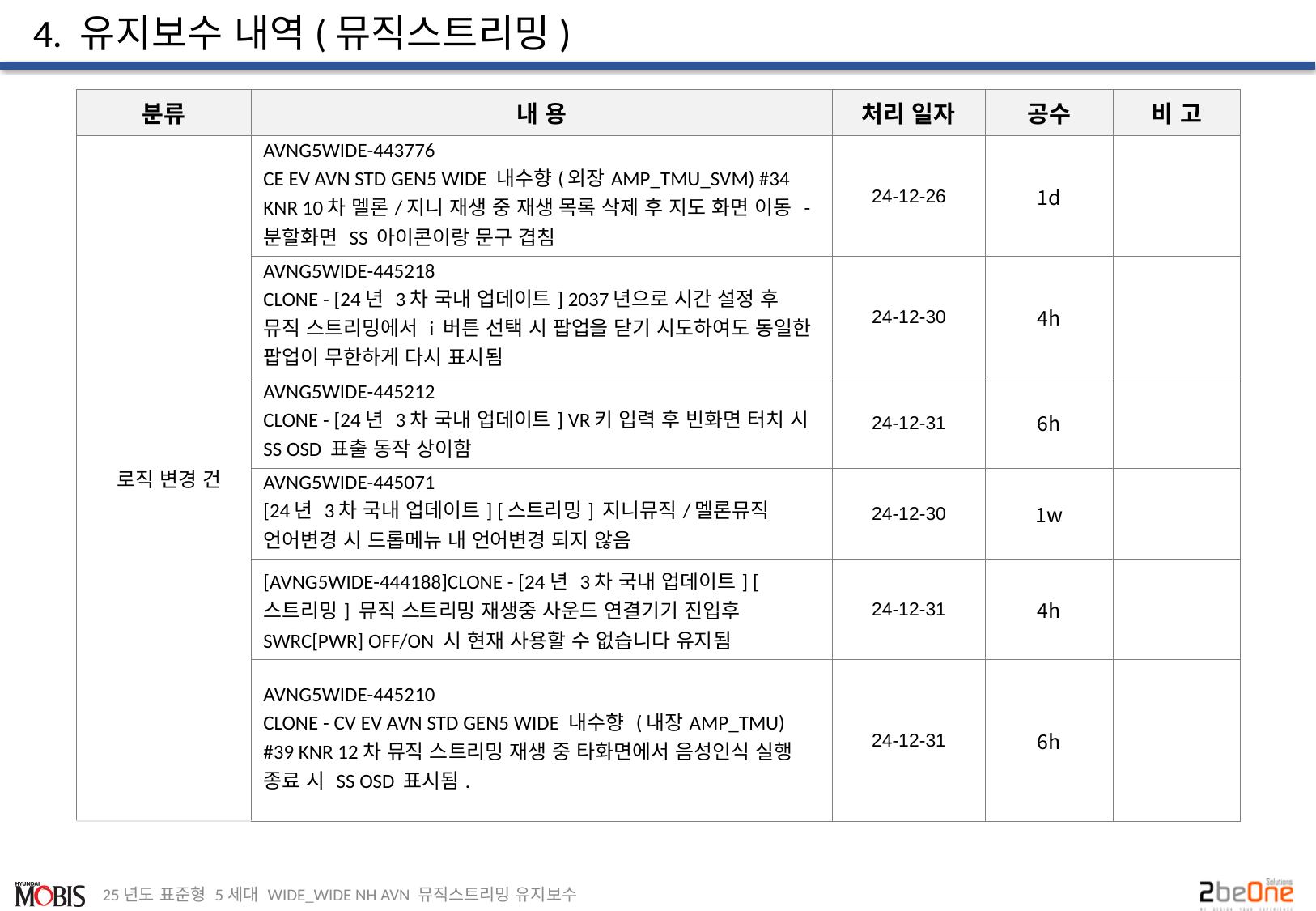

# 4. 유지보수 내역(뮤직스트리밍)
| 분류 | 내 용 | 처리 일자 | 공수 | 비 고 |
| --- | --- | --- | --- | --- |
| 로직 변경 건 | AVNG5WIDE-443776 CE EV AVN STD GEN5 WIDE 내수향(외장AMP\_TMU\_SVM) #34 KNR 10차 멜론/지니 재생 중 재생 목록 삭제 후 지도 화면 이동 - 분할화면 SS 아이콘이랑 문구 겹침 | 24-12-26 | 1d |  |
|  | AVNG5WIDE-445218 CLONE - [24년 3차 국내 업데이트] 2037년으로 시간 설정 후 뮤직 스트리밍에서 i 버튼 선택 시 팝업을 닫기 시도하여도 동일한 팝업이 무한하게 다시 표시됨 | 24-12-30 | 4h |  |
|  | AVNG5WIDE-445212 CLONE - [24년 3차 국내 업데이트] VR키 입력 후 빈화면 터치 시 SS OSD 표출 동작 상이함 | 24-12-31 | 6h |  |
|  | AVNG5WIDE-445071 [24년 3차 국내 업데이트] [스트리밍] 지니뮤직/멜론뮤직 언어변경 시 드롭메뉴 내 언어변경 되지 않음 | 24-12-30 | 1w |  |
|  | [AVNG5WIDE-444188]CLONE - [24년 3차 국내 업데이트] [스트리밍] 뮤직 스트리밍 재생중 사운드 연결기기 진입후 SWRC[PWR] OFF/ON 시 현재 사용할 수 없습니다 유지됨 | 24-12-31 | 4h |  |
|  | AVNG5WIDE-445210 CLONE - CV EV AVN STD GEN5 WIDE 내수향 (내장AMP\_TMU) #39 KNR 12차 뮤직 스트리밍 재생 중 타화면에서 음성인식 실행 종료 시 SS OSD 표시됨. | 24-12-31 | 6h |  |
25년도 표준형 5세대 WIDE_WIDE NH AVN 뮤직스트리밍 유지보수